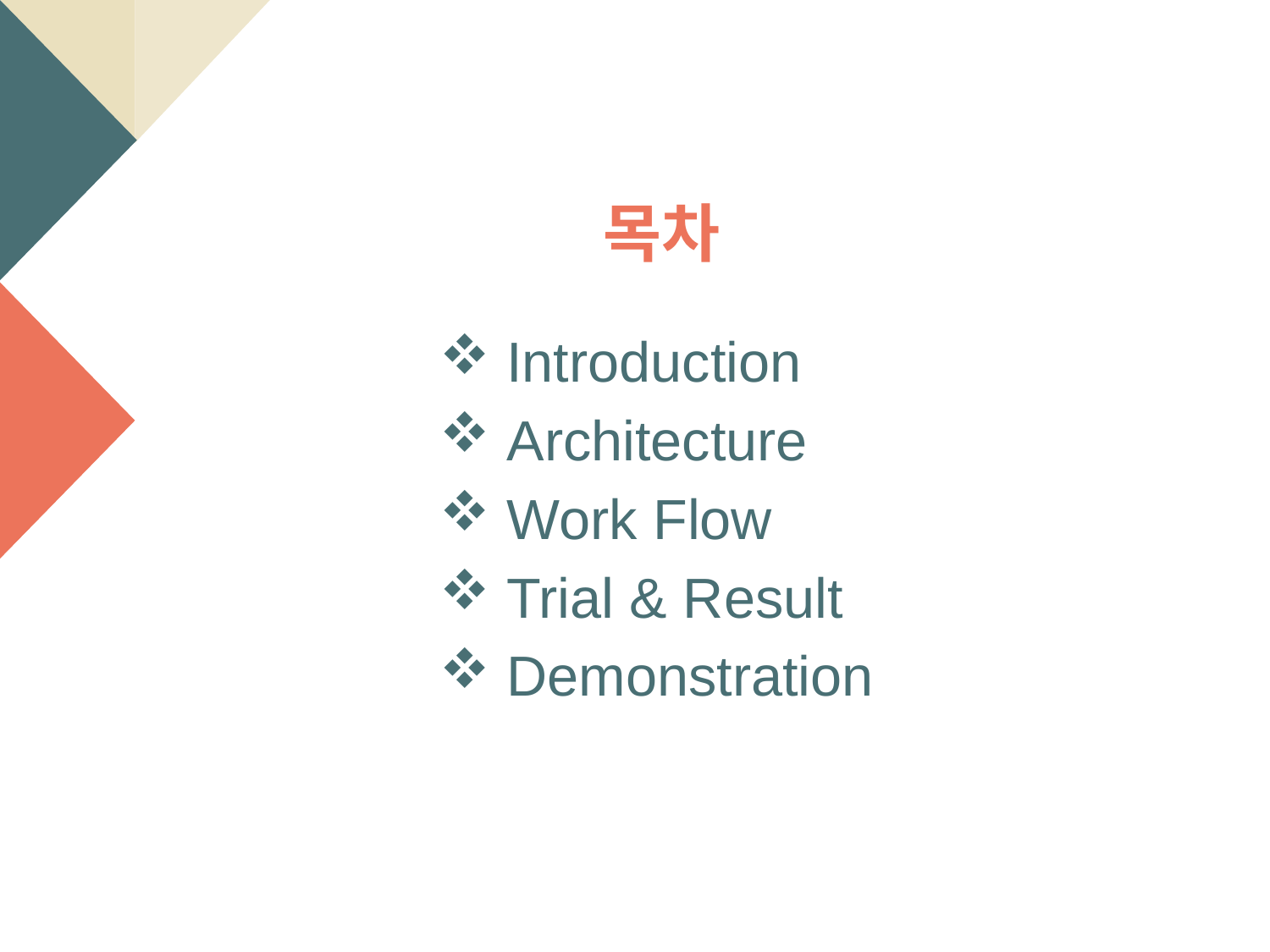

목차
 Introduction
 Architecture
 Work Flow
 Trial & Result
 Demonstration